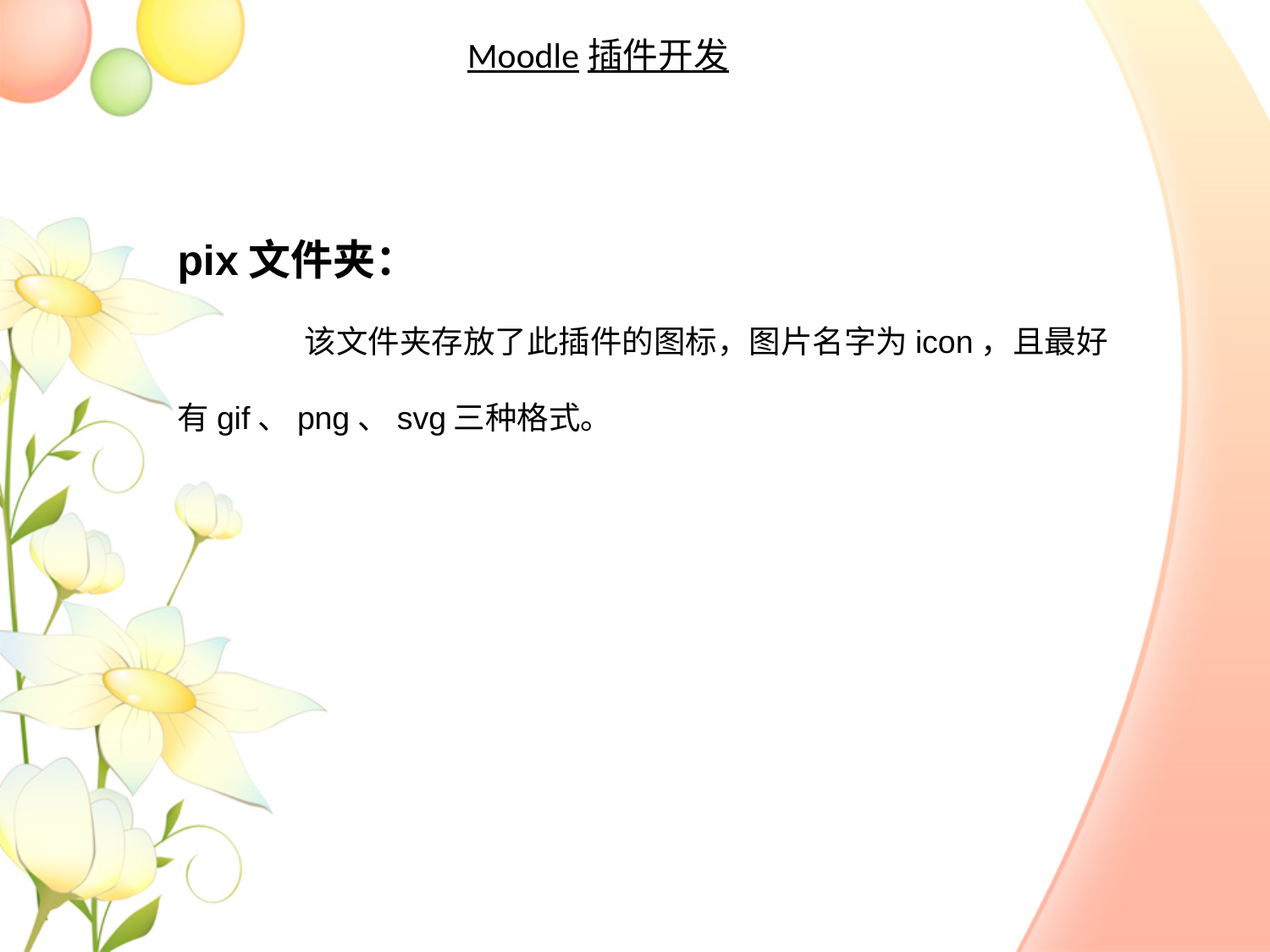

Moodle插件开发
pix文件夹：
	该文件夹存放了此插件的图标，图片名字为icon，且最好有gif、png、svg三种格式。